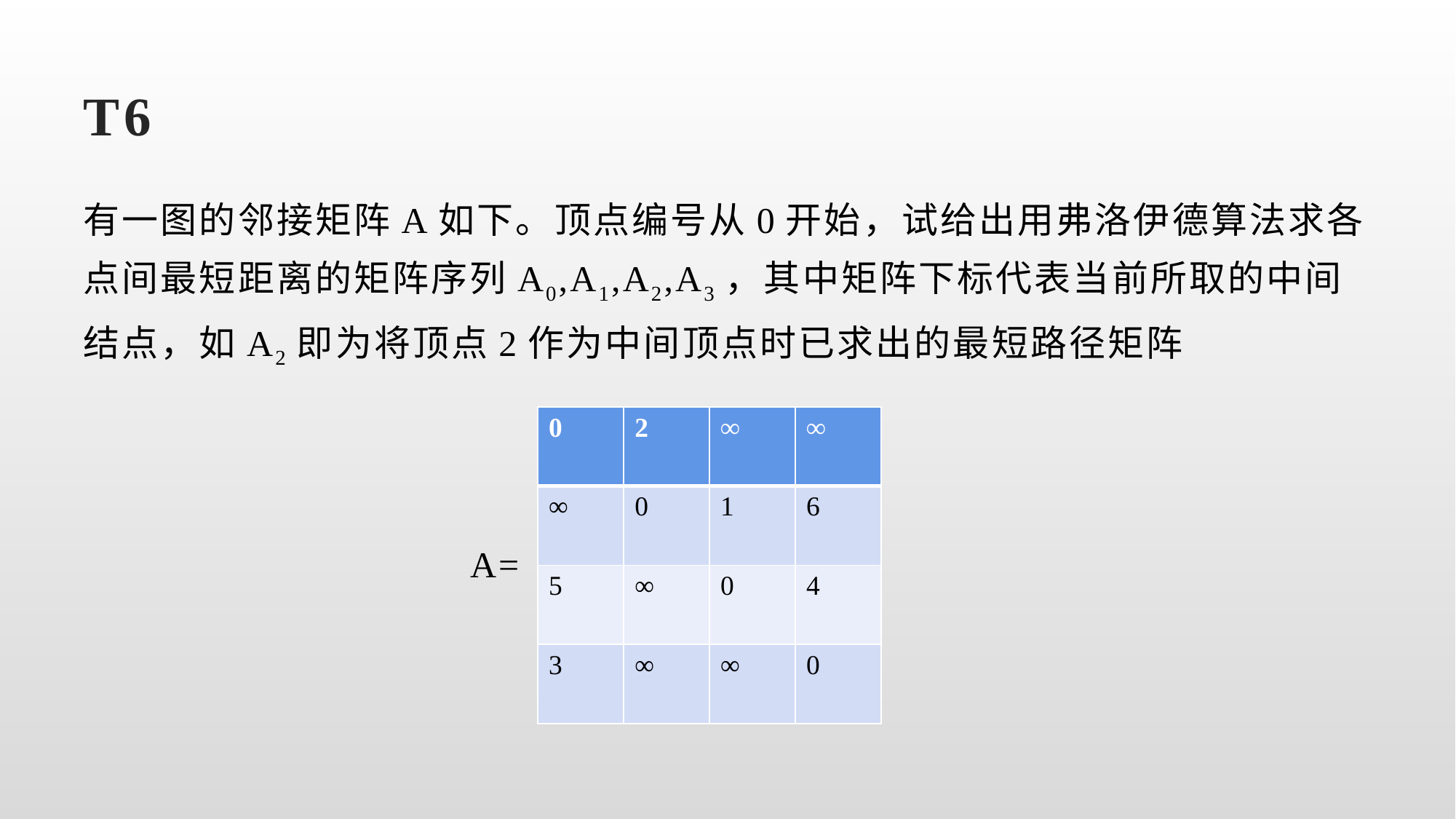

# T6
有一图的邻接矩阵A如下。顶点编号从0开始，试给出用弗洛伊德算法求各点间最短距离的矩阵序列A0,A1,A2,A3，其中矩阵下标代表当前所取的中间结点，如A2即为将顶点2作为中间顶点时已求出的最短路径矩阵

                                  A=
| 0 | 2 | ∞ | ∞ |
| --- | --- | --- | --- |
| ∞ | 0 | 1 | 6 |
| 5 | ∞ | 0 | 4 |
| 3 | ∞ | ∞ | 0 |